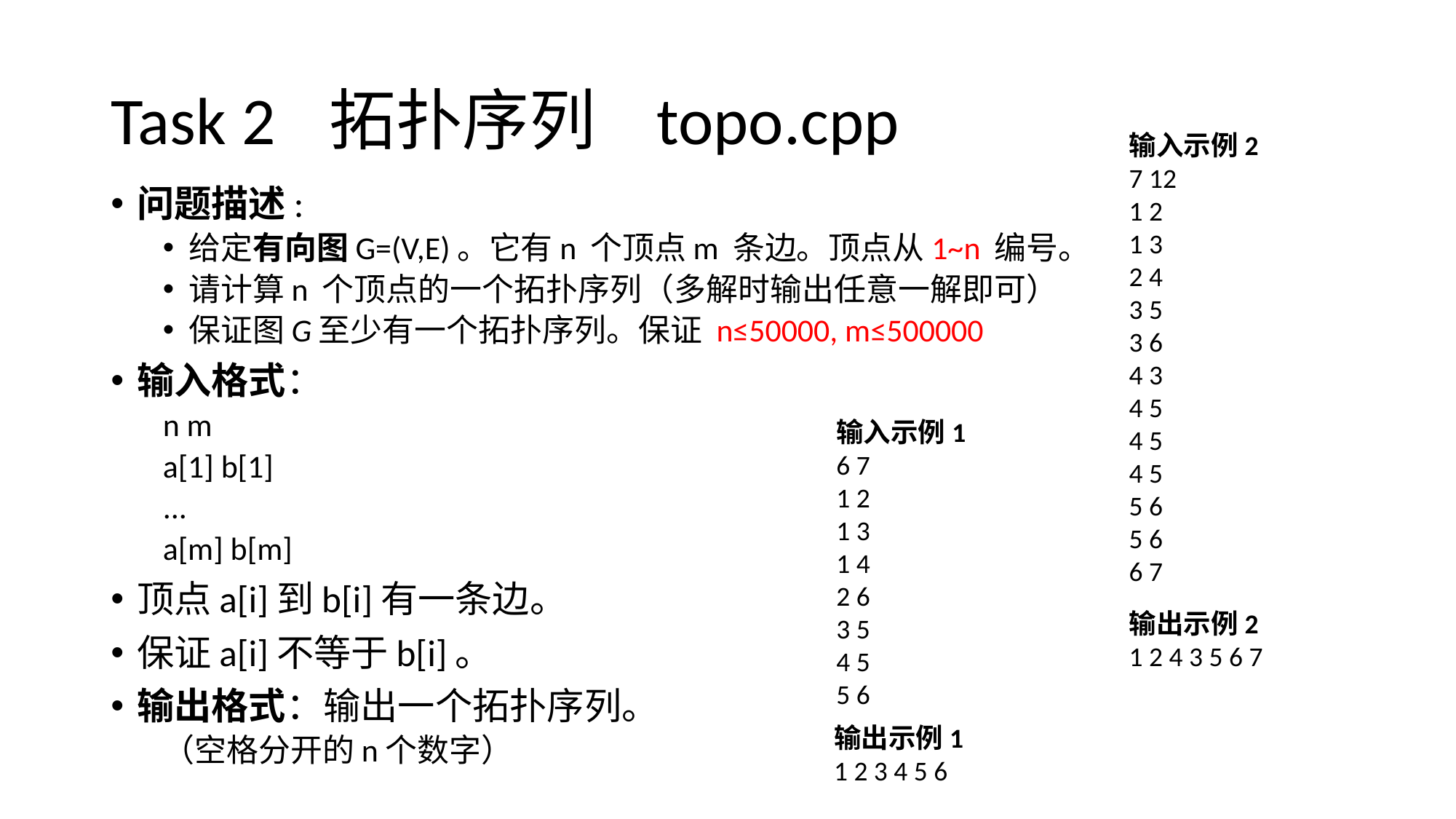

# Task 2	拓扑序列	topo.cpp
输入示例2
7 12
1 2
1 3
2 4
3 5
3 6
4 3
4 5
4 5
4 5
5 6
5 6
6 7
问题描述:
给定有向图G=(V,E)。它有n 个顶点m 条边。顶点从1~n 编号。
请计算n 个顶点的一个拓扑序列（多解时输出任意一解即可）
保证图G至少有一个拓扑序列。保证 n≤50000, m≤500000
输入格式：
n m
a[1] b[1]
...
a[m] b[m]
顶点a[i]到b[i]有一条边。
保证a[i]不等于b[i]。
输出格式：输出一个拓扑序列。
（空格分开的n个数字）
输入示例1
6 7
1 2
1 3
1 4
2 6
3 5
4 5
5 6
输出示例2
1 2 4 3 5 6 7
输出示例1
1 2 3 4 5 6